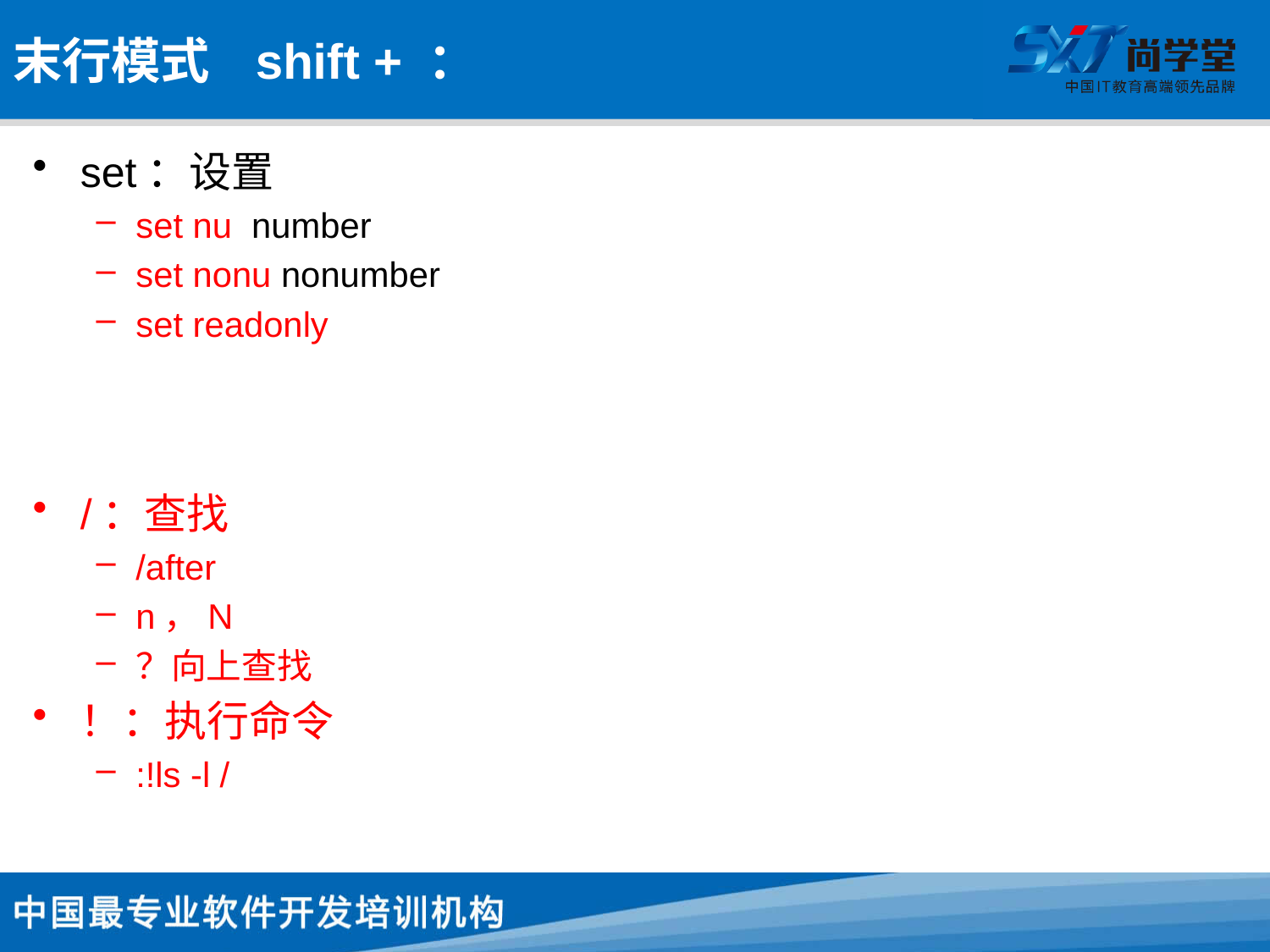

# 末行模式   shift + ：
set：设置
set nu  number
set nonu nonumber
set readonly

/：查找
/after
n，N
？向上查找
！：执行命令
:!ls -l /